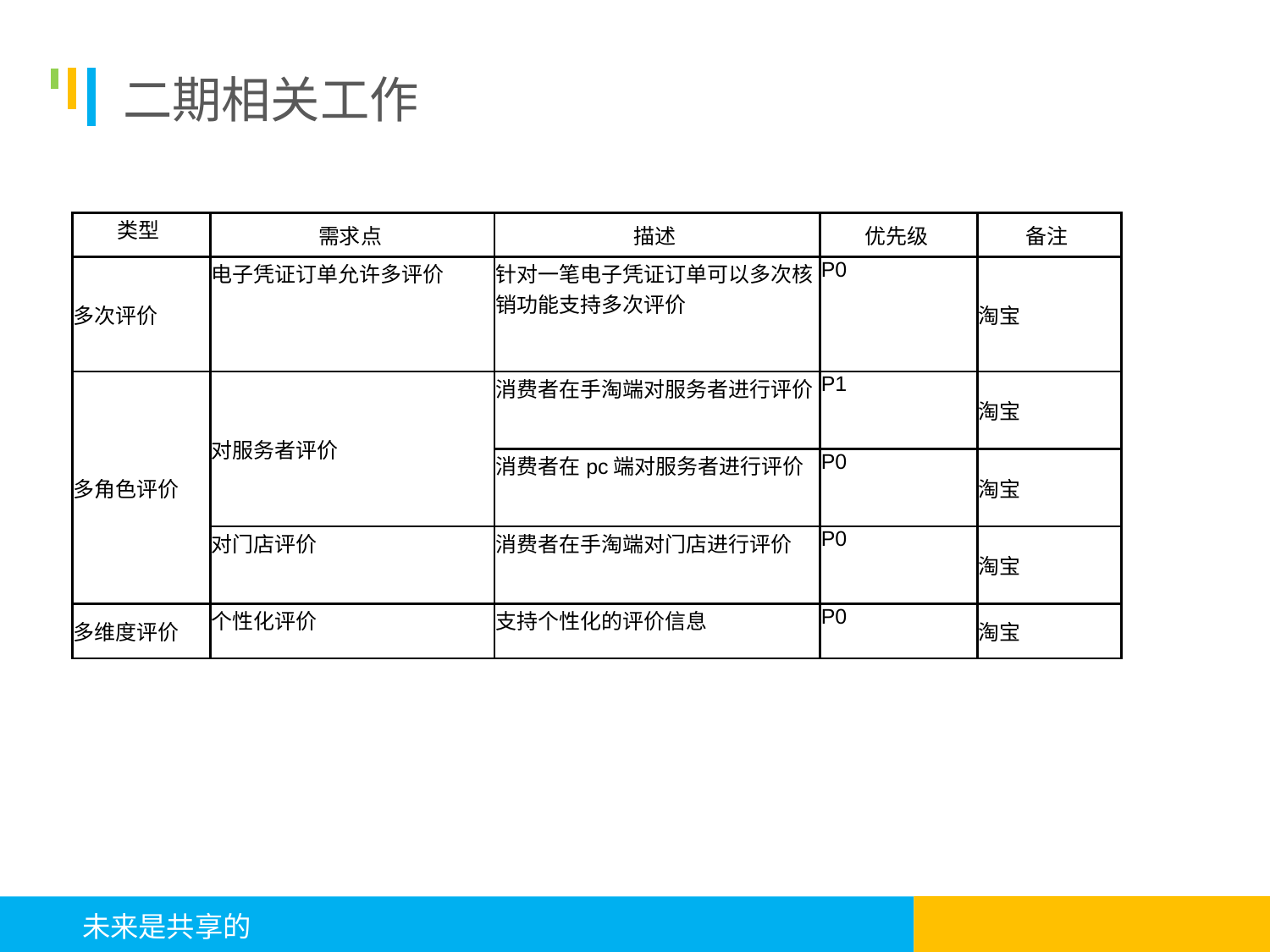

# 二期相关工作

| 类型 | 需求点 | 描述 | 优先级 | 备注 |
| --- | --- | --- | --- | --- |
| 多次评价 | 电子凭证订单允许多评价 | 针对一笔电子凭证订单可以多次核销功能支持多次评价 | P0 | 淘宝 |
| 多角色评价 | 对服务者评价 | 消费者在手淘端对服务者进行评价 | P1 | 淘宝 |
|  |  | 消费者在pc端对服务者进行评价 | P0 | 淘宝 |
|  | 对门店评价 | 消费者在手淘端对门店进行评价 | P0 | 淘宝 |
| 多维度评价 | 个性化评价 | 支持个性化的评价信息 | P0 | 淘宝 |

            未来是共享的